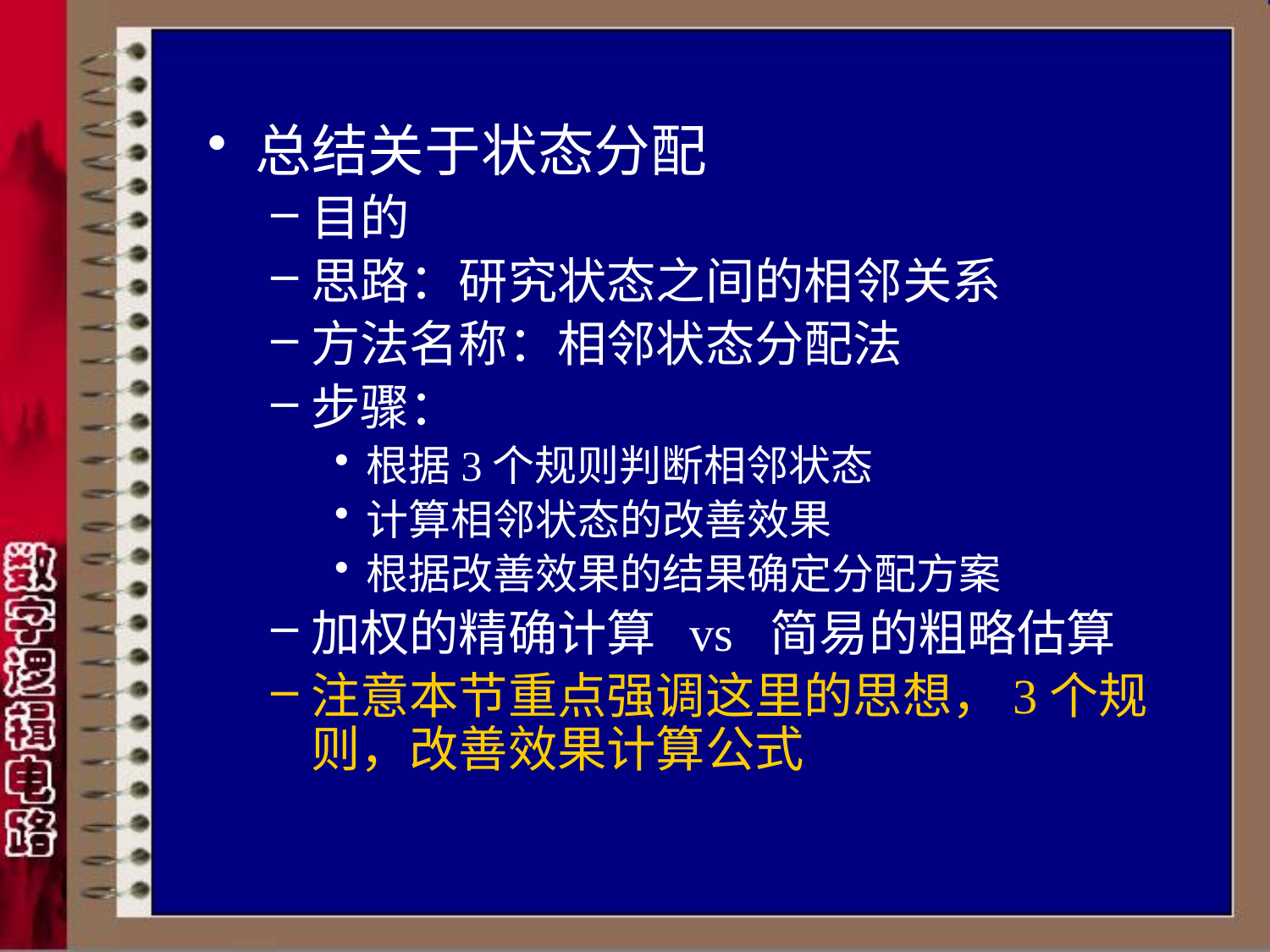

总结关于状态分配
目的
思路：研究状态之间的相邻关系
方法名称：相邻状态分配法
步骤：
根据3个规则判断相邻状态
计算相邻状态的改善效果
根据改善效果的结果确定分配方案
加权的精确计算  vs  简易的粗略估算
注意本节重点强调这里的思想，3个规则，改善效果计算公式